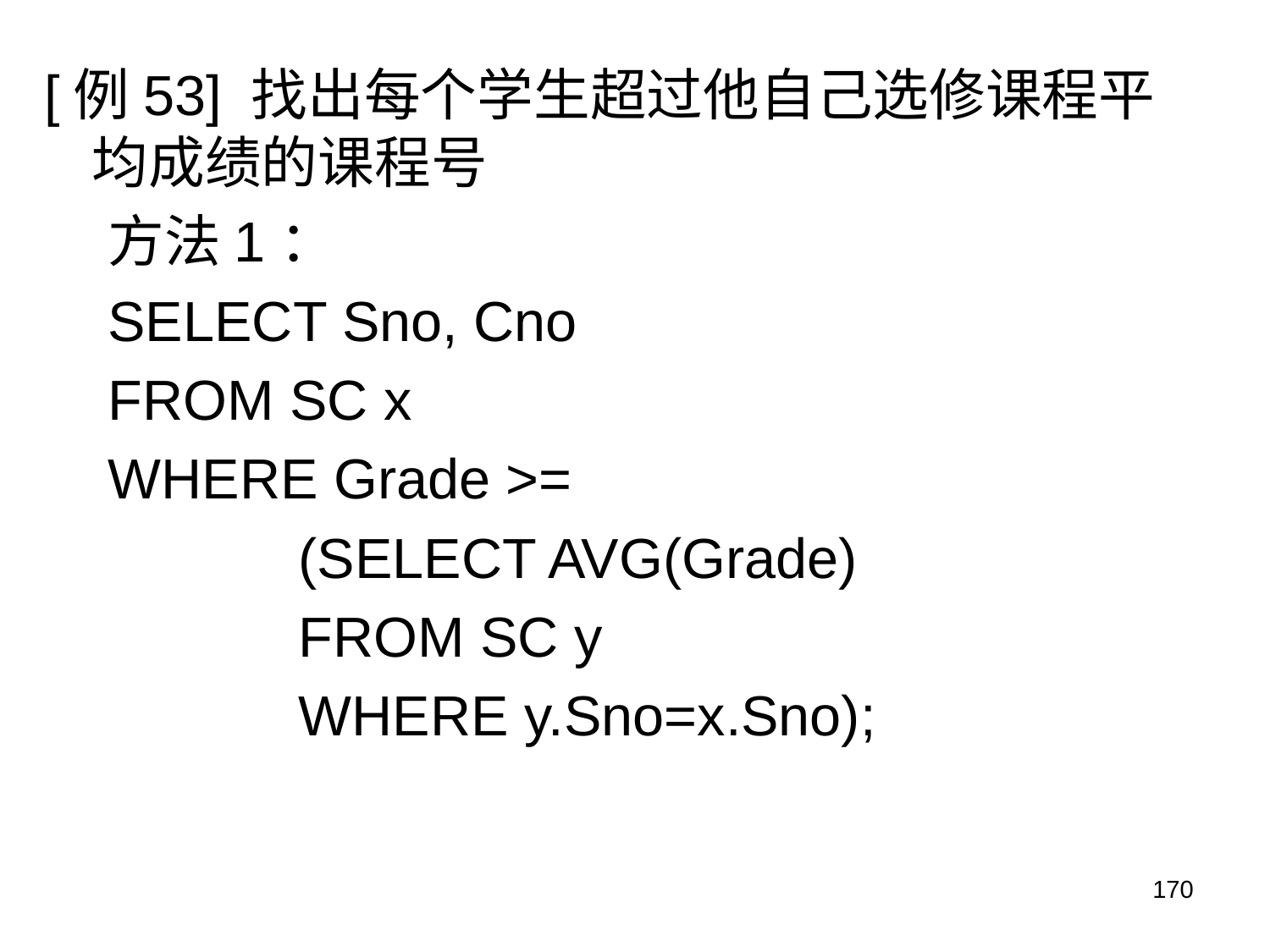

[例53] 找出每个学生超过他自己选修课程平均成绩的课程号
方法1：
SELECT Sno, Cno
FROM SC x
WHERE Grade >=
(SELECT AVG(Grade)
FROM SC y
WHERE y.Sno=x.Sno);
170